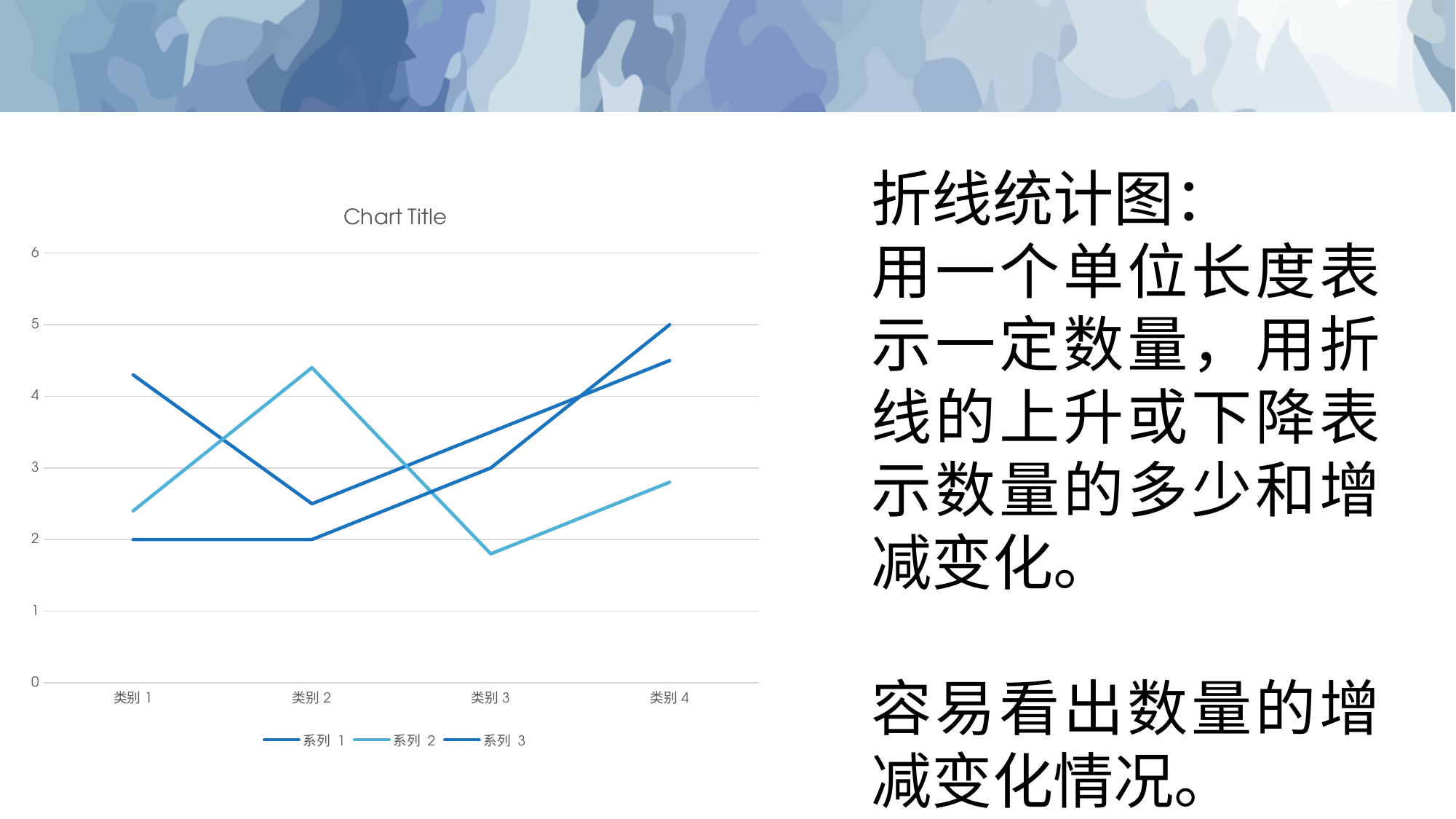

折线统计图：
用一个单位长度表示一定数量，用折线的上升或下降表示数量的多少和增减变化。

容易看出数量的增减变化情况。

### Chart:

| Category | 系列 1 | 系列 2 | 系列 3 |
|---|---|---|---|
| 类别1 | 4.3 | 2.4 | 2.0 |
| 类别2 | 2.5 | 4.4 | 2.0 |
| 类别3 | 3.5 | 1.8 | 3.0 |
| 类别4 | 4.5 | 2.8 | 5.0 |